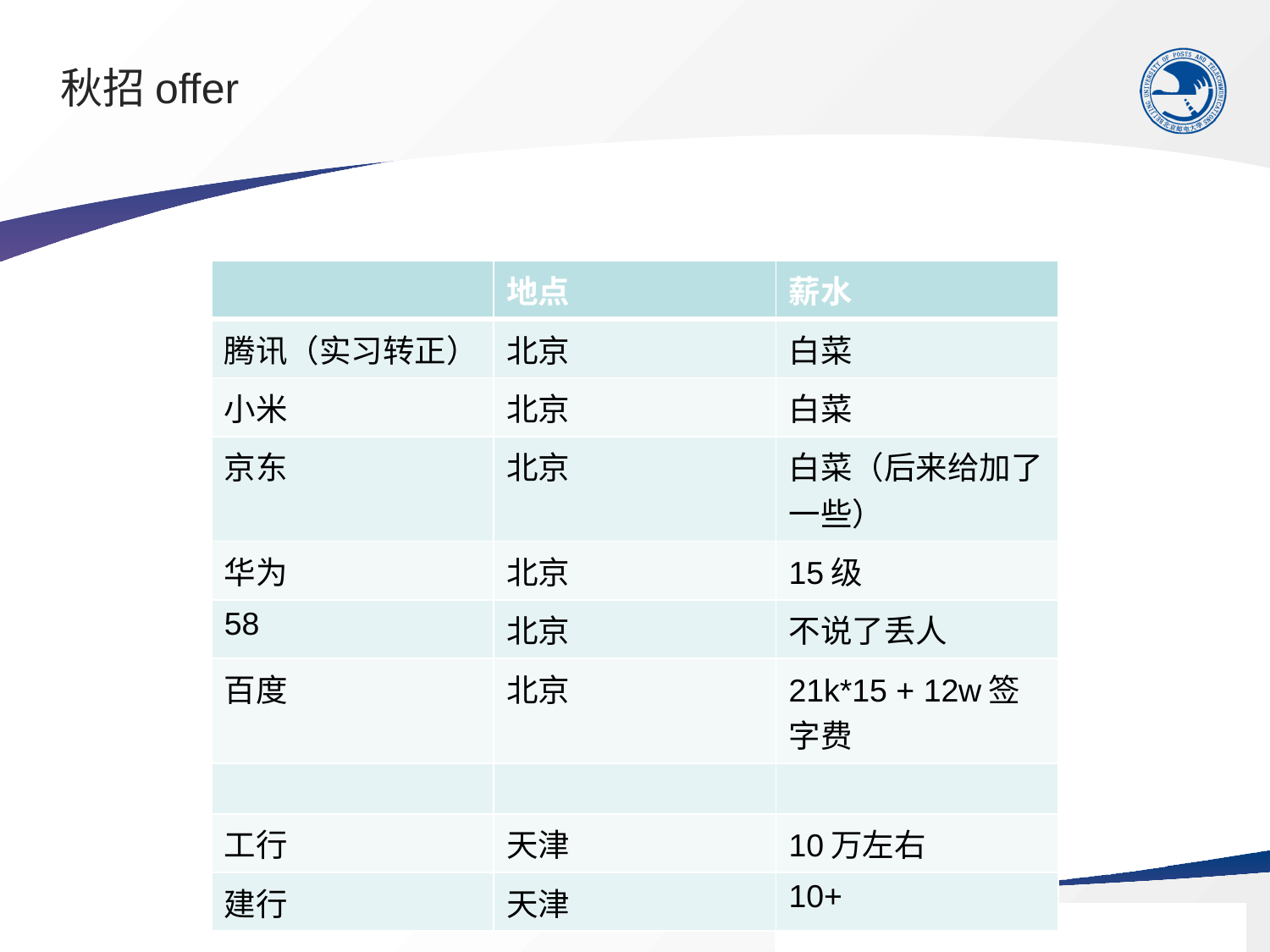

# 秋招offer
|  | 地点 | 薪水 |
| --- | --- | --- |
| 腾讯（实习转正） | 北京 | 白菜 |
| 小米 | 北京 | 白菜 |
| 京东 | 北京 | 白菜（后来给加了一些） |
| 华为 | 北京 | 15级 |
| 58 | 北京 | 不说了丢人 |
| 百度 | 北京 | 21k\*15 + 12w签字费 |
|  |  |  |
| 工行 | 天津 | 10万左右 |
| 建行 | 天津 | 10+ |